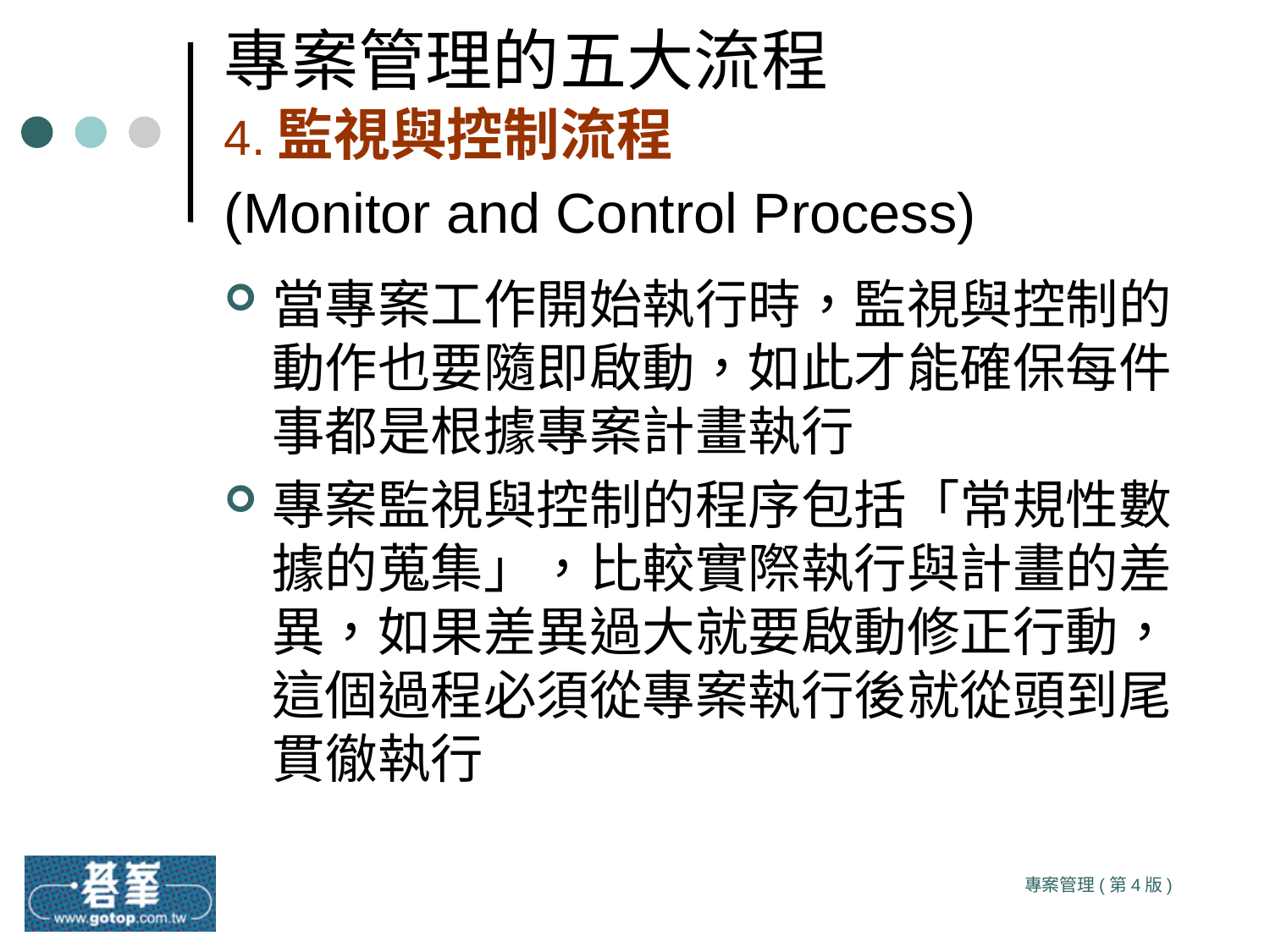

# 專案管理的五大流程 4.監視與控制流程 (Monitor and Control Process)
當專案工作開始執行時，監視與控制的動作也要隨即啟動，如此才能確保每件事都是根據專案計畫執行
專案監視與控制的程序包括「常規性數據的蒐集」，比較實際執行與計畫的差異，如果差異過大就要啟動修正行動，這個過程必須從專案執行後就從頭到尾貫徹執行
專案管理(第4版)